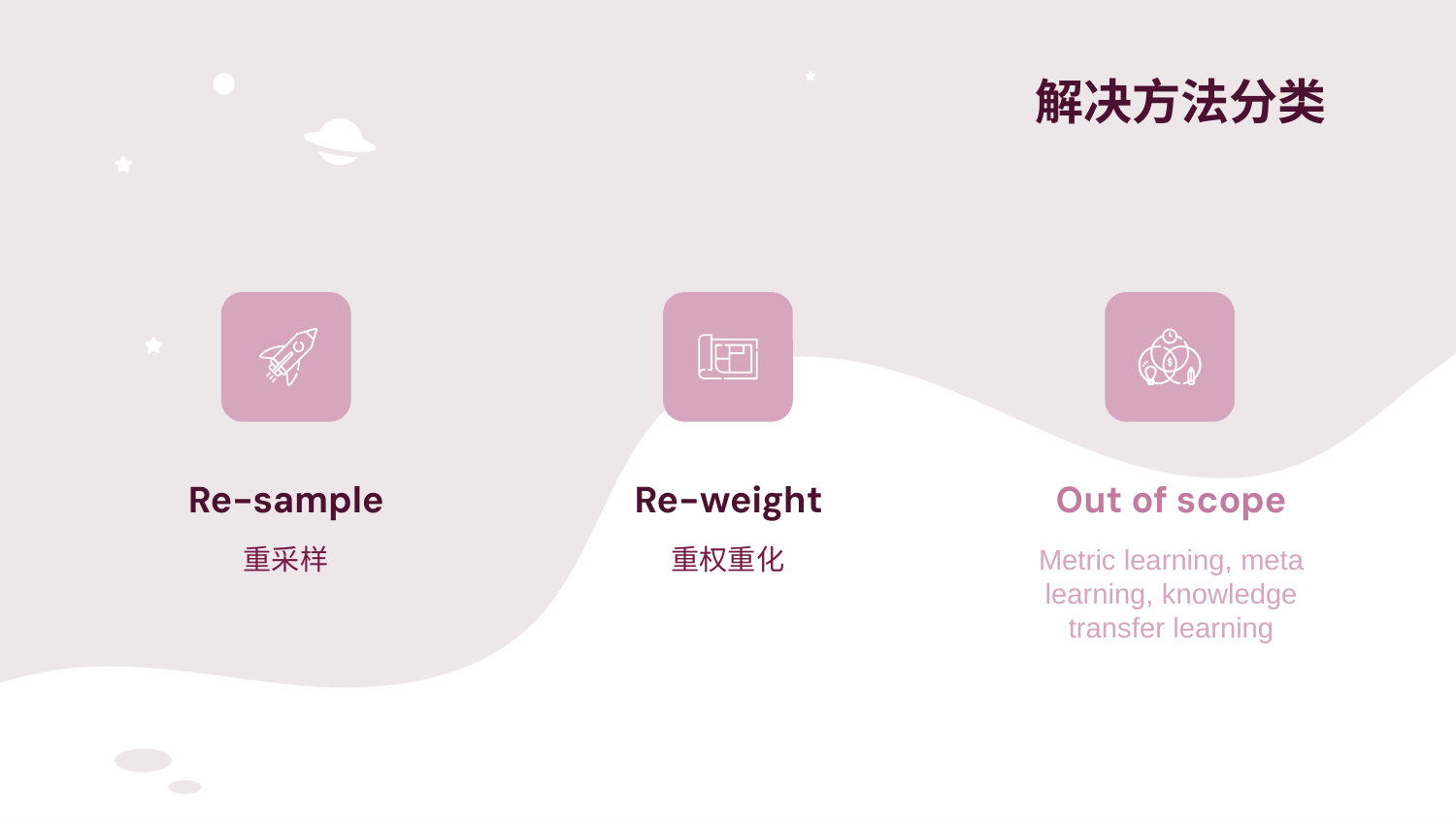

# 解决方法分类

Re-sample
Re-weight
Out of scope
重采样
重权重化
Metric learning, meta learning, knowledge transfer learning